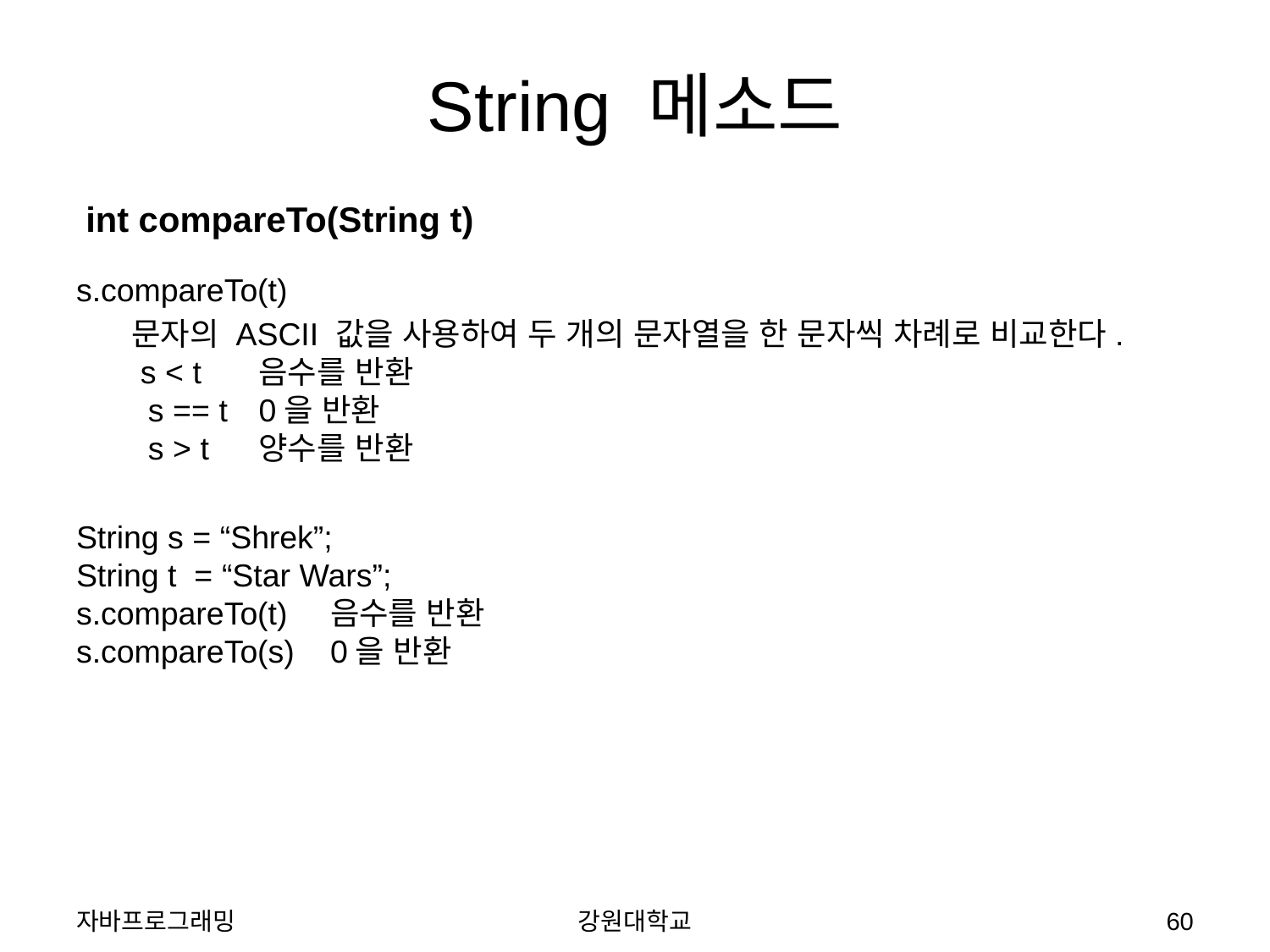

# String 메소드
 int compareTo(String t)

s.compareTo(t)
문자의 ASCII 값을 사용하여 두 개의 문자열을 한 문자씩 차례로 비교한다.
 s < t  	음수를 반환
 s == t	0을 반환
 s > t	양수를 반환

String s = “Shrek”;
String t  = “Star Wars”;
s.compareTo(t)	음수를 반환
s.compareTo(s) 	0을 반환
자바프로그래밍
강원대학교
60